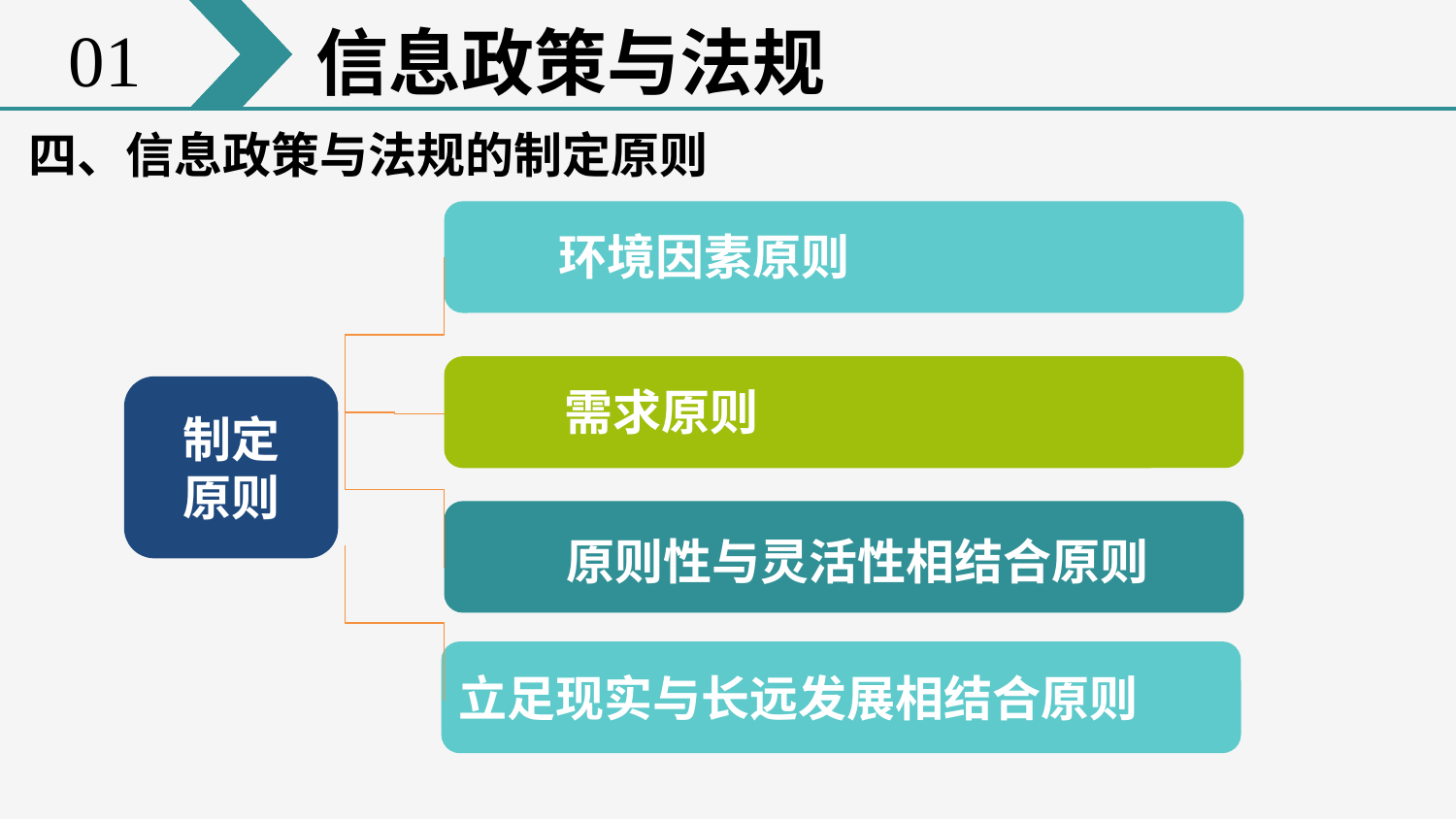

01
信息政策与法规
四、信息政策与法规的制定原则

环境因素原则

需求原则
制定
原则

原则性与灵活性相结合原则
立足现实与长远发展相结合原则